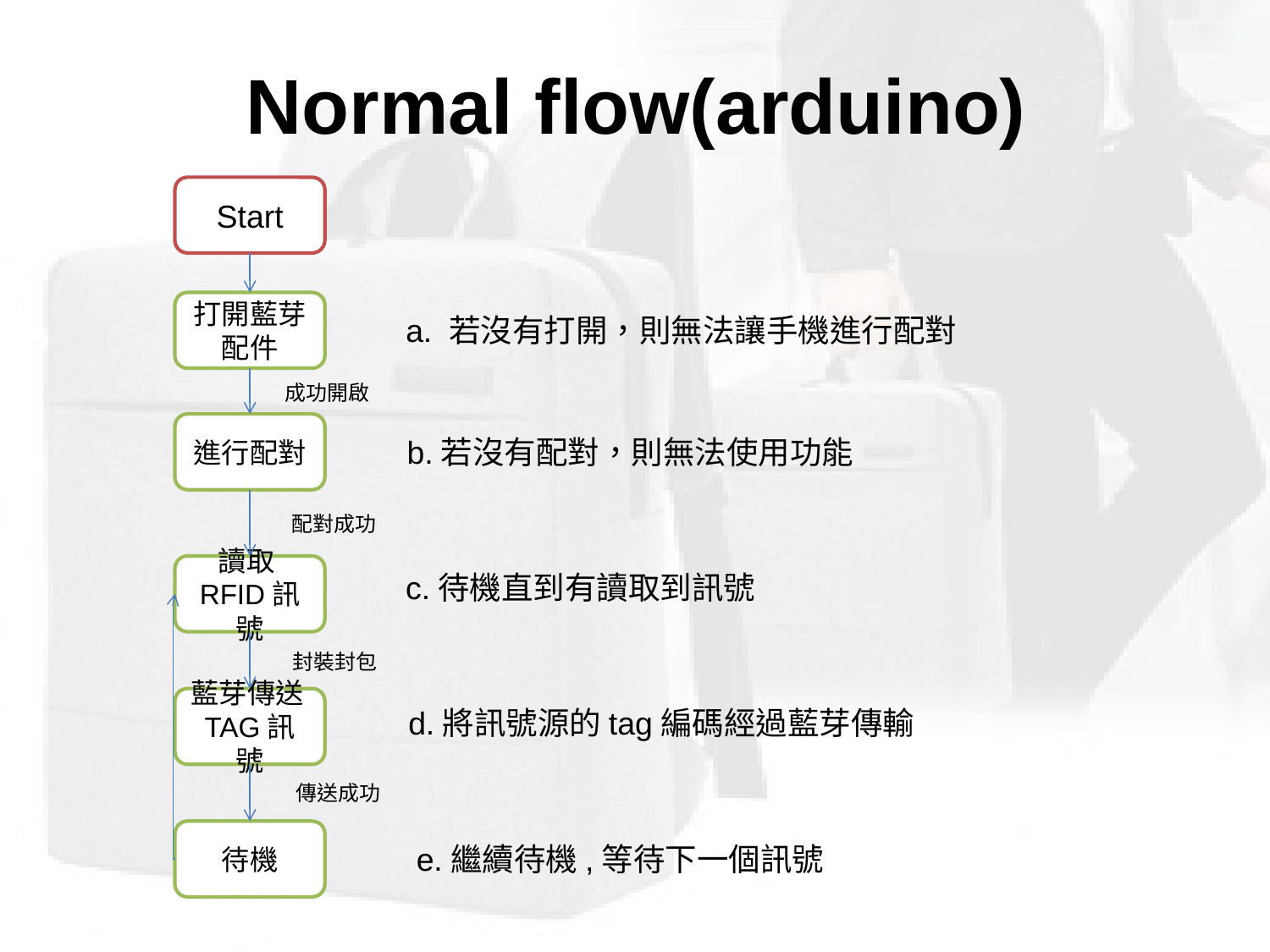

# Normal flow(arduino)
Start
打開藍芽配件
成功開啟
進行配對
配對成功
讀取RFID訊號
封裝封包
藍芽傳送TAG訊號
傳送成功
待機
a. 若沒有打開，則無法讓手機進行配對
b.若沒有配對，則無法使用功能
c.待機直到有讀取到訊號
d.將訊號源的tag編碼經過藍芽傳輸
e.繼續待機,等待下一個訊號